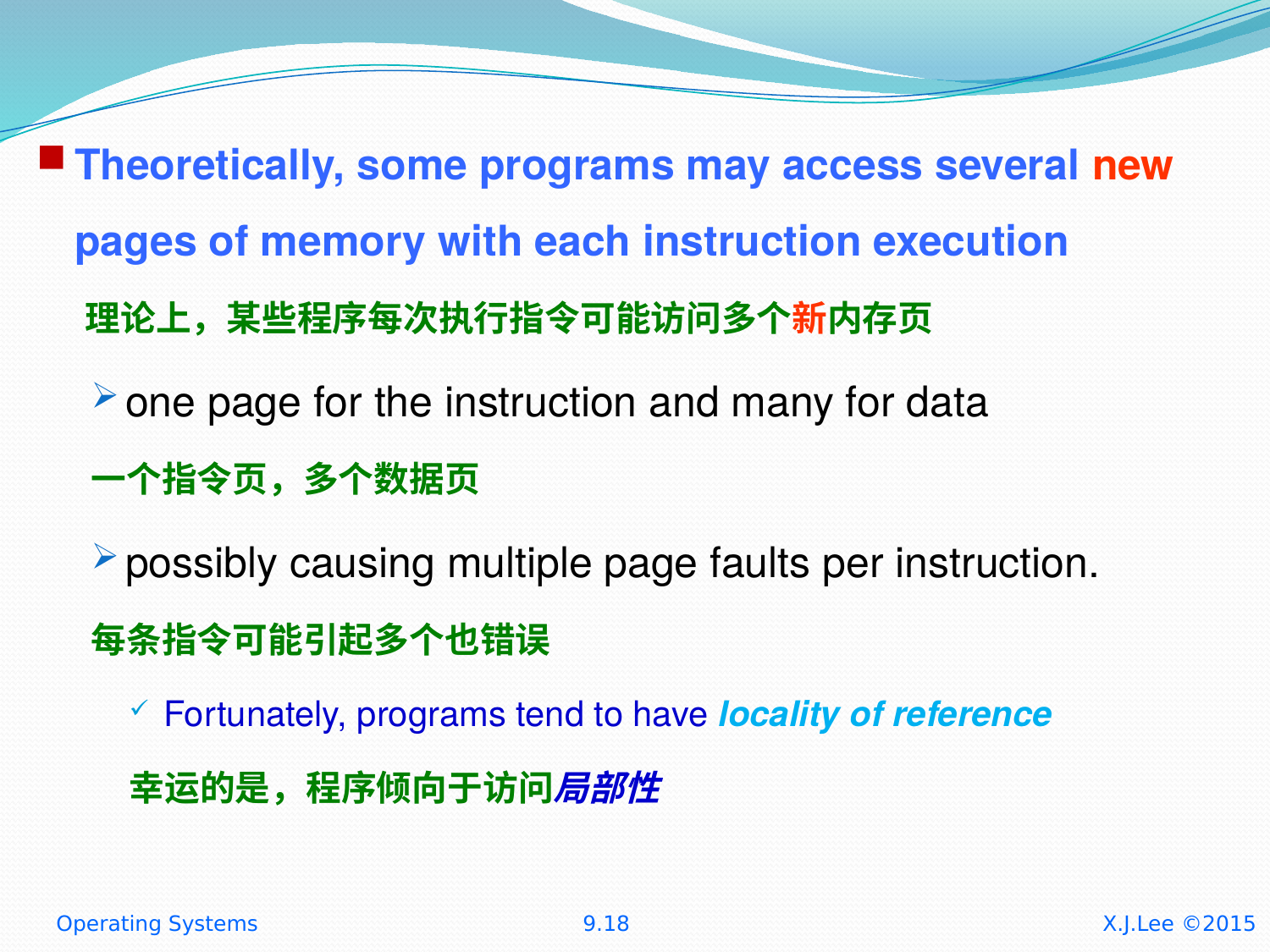

Theoretically, some programs may access several new pages of memory with each instruction execution
     理论上，某些程序每次执行指令可能访问多个新内存页
one page for the instruction and many for data
一个指令页，多个数据页
possibly causing multiple page faults per instruction.
每条指令可能引起多个也错误
Fortunately, programs tend to have locality of reference
幸运的是，程序倾向于访问局部性
Operating Systems
9.18
X.J.Lee ©2015